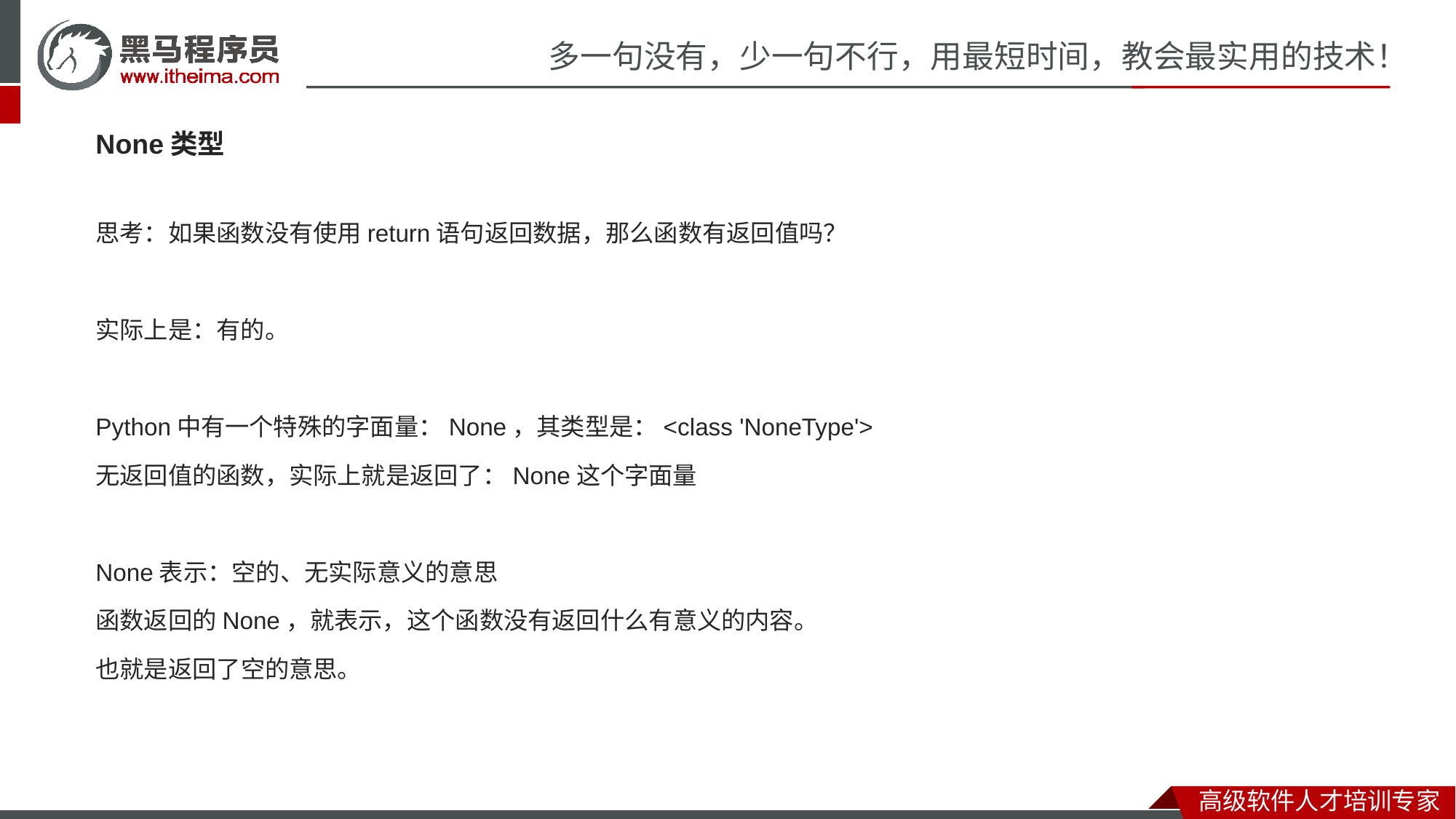

None类型
思考：如果函数没有使用return语句返回数据，那么函数有返回值吗？

实际上是：有的。

Python中有一个特殊的字面量：None，其类型是：<class 'NoneType'>
无返回值的函数，实际上就是返回了：None这个字面量

None表示：空的、无实际意义的意思
函数返回的None，就表示，这个函数没有返回什么有意义的内容。
也就是返回了空的意思。